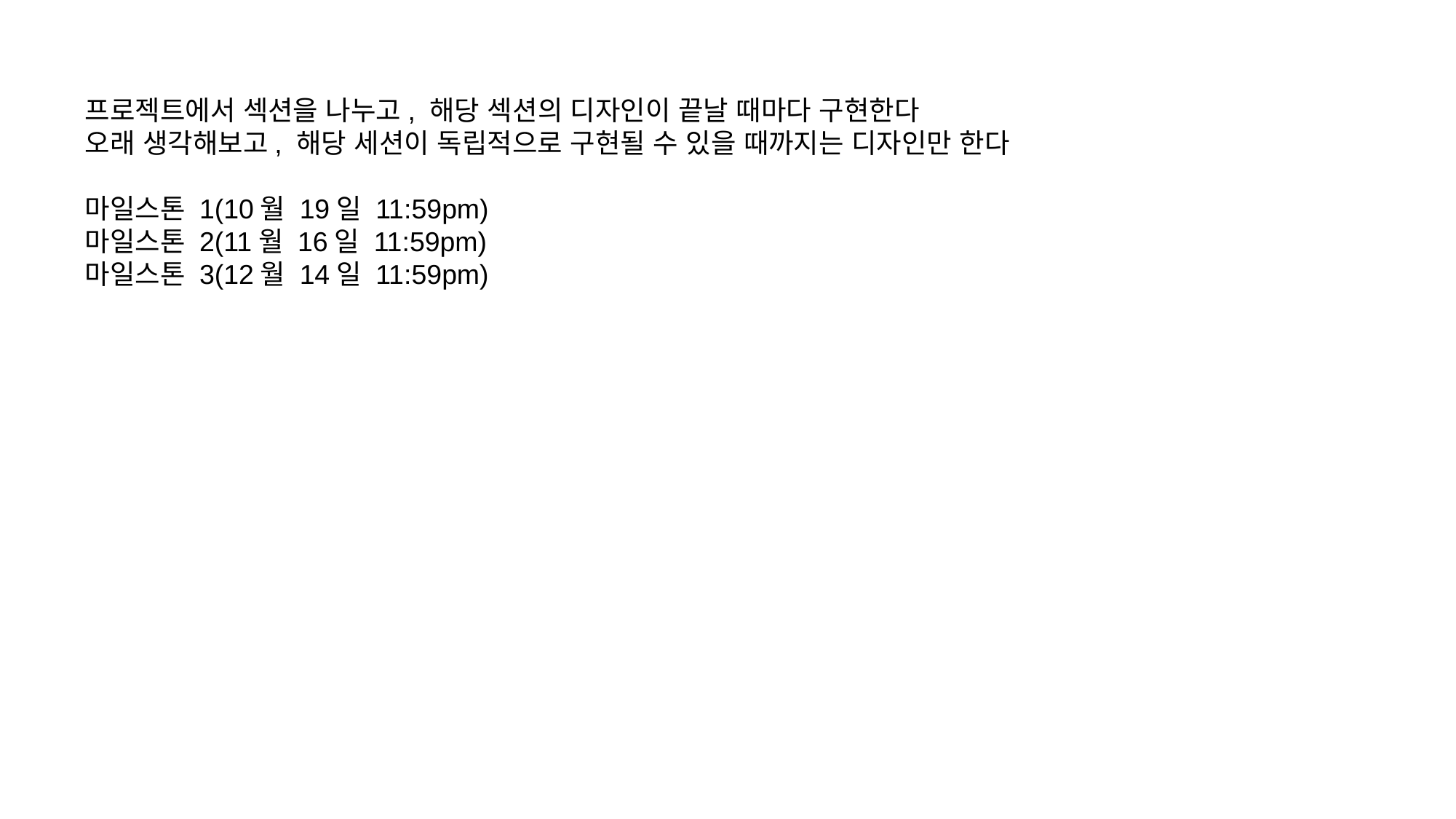

프로젝트에서 섹션을 나누고, 해당 섹션의 디자인이 끝날 때마다 구현한다
오래 생각해보고, 해당 세션이 독립적으로 구현될 수 있을 때까지는 디자인만 한다

마일스톤 1(10월 19일 11:59pm)
마일스톤 2(11월 16일 11:59pm)
마일스톤 3(12월 14일 11:59pm)